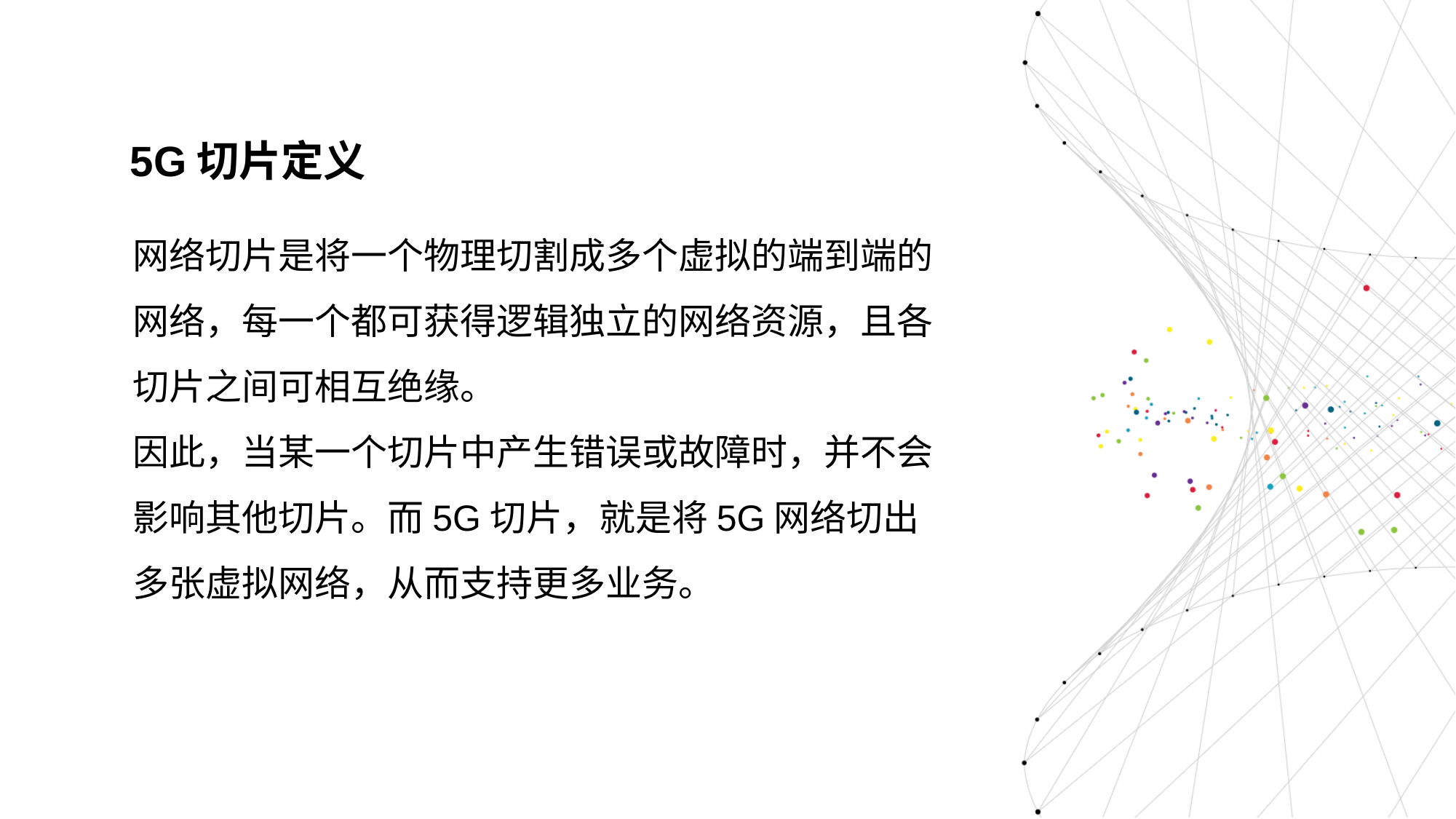

5G切片定义
网络切片是将一个物理切割成多个虚拟的端到端的网络，每一个都可获得逻辑独立的网络资源，且各切片之间可相互绝缘。
因此，当某一个切片中产生错误或故障时，并不会影响其他切片。而5G切片，就是将5G网络切出多张虚拟网络，从而支持更多业务。